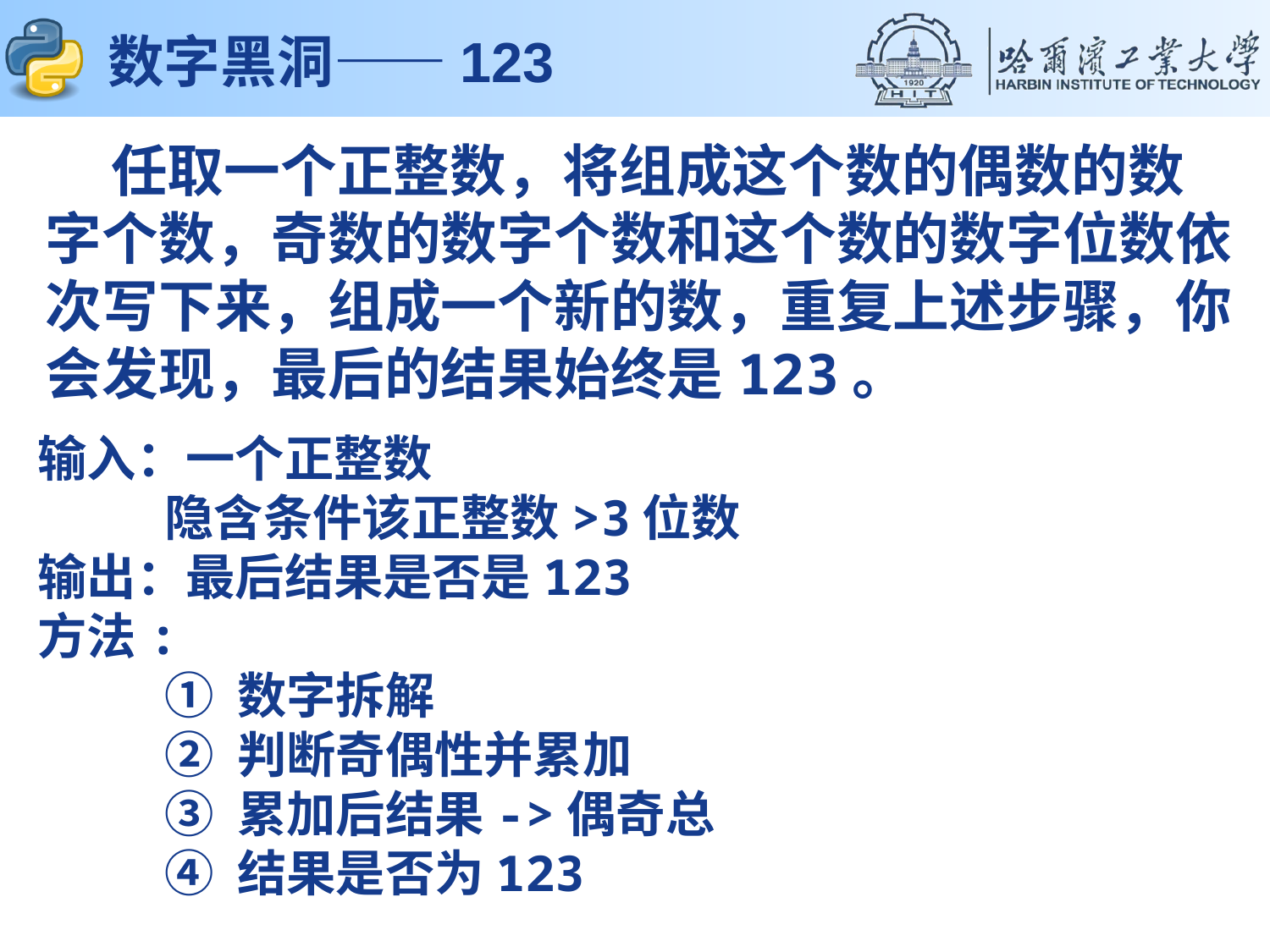

# 数字黑洞——123
    任取一个正整数，将组成这个数的偶数的数
字个数，奇数的数字个数和这个数的数字位数依
次写下来，组成一个新的数，重复上述步骤，你
会发现，最后的结果始终是123。
输入：一个正整数
	隐含条件该正整数>3位数
输出：最后结果是否是123
方法:
	① 数字拆解
	② 判断奇偶性并累加
	③ 累加后结果->偶奇总
	④ 结果是否为123